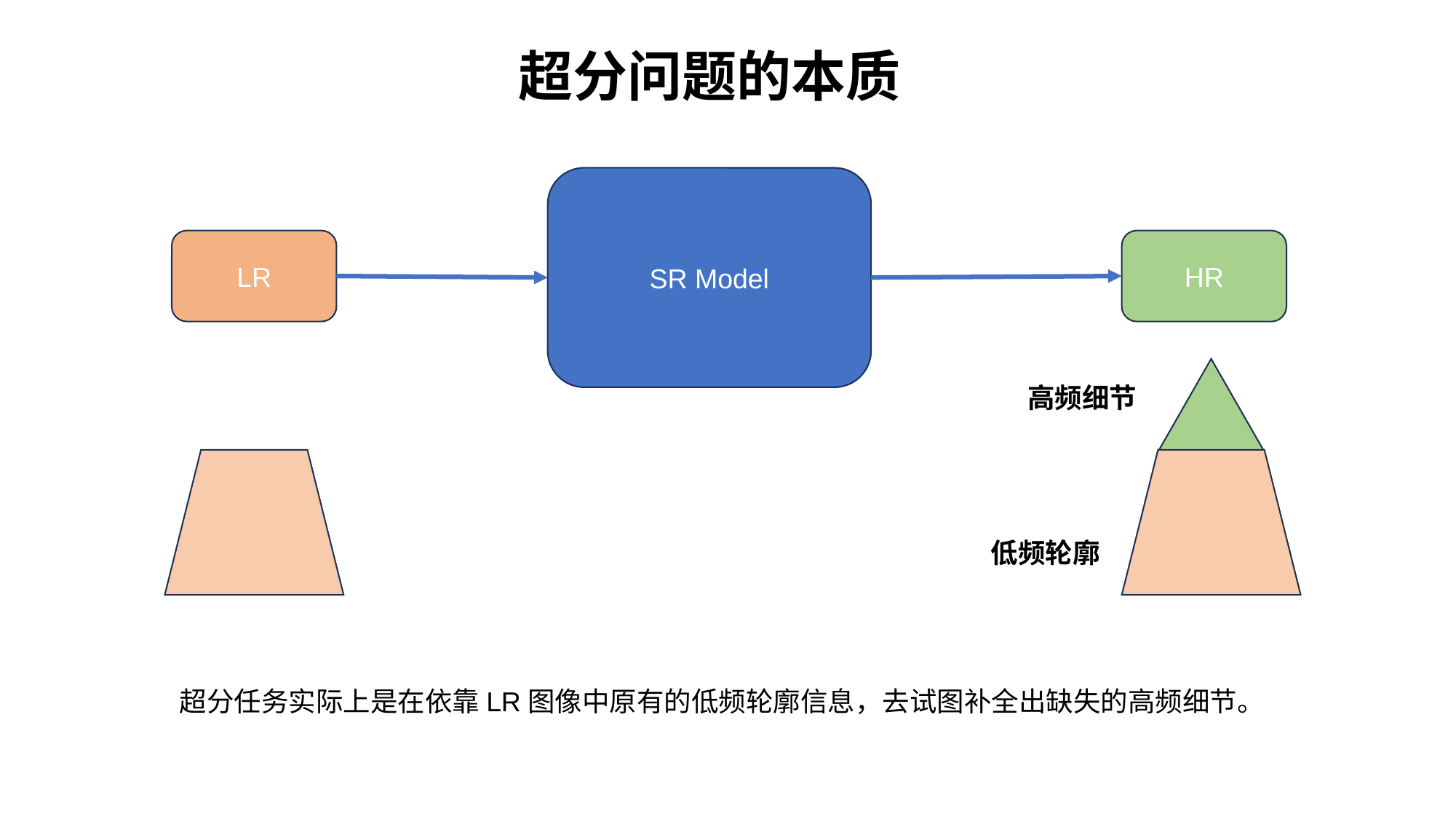

超分问题的本质
SR Model
LR
HR

高频细节

低频轮廓
超分任务实际上是在依靠LR图像中原有的低频轮廓信息，去试图补全出缺失的高频细节。